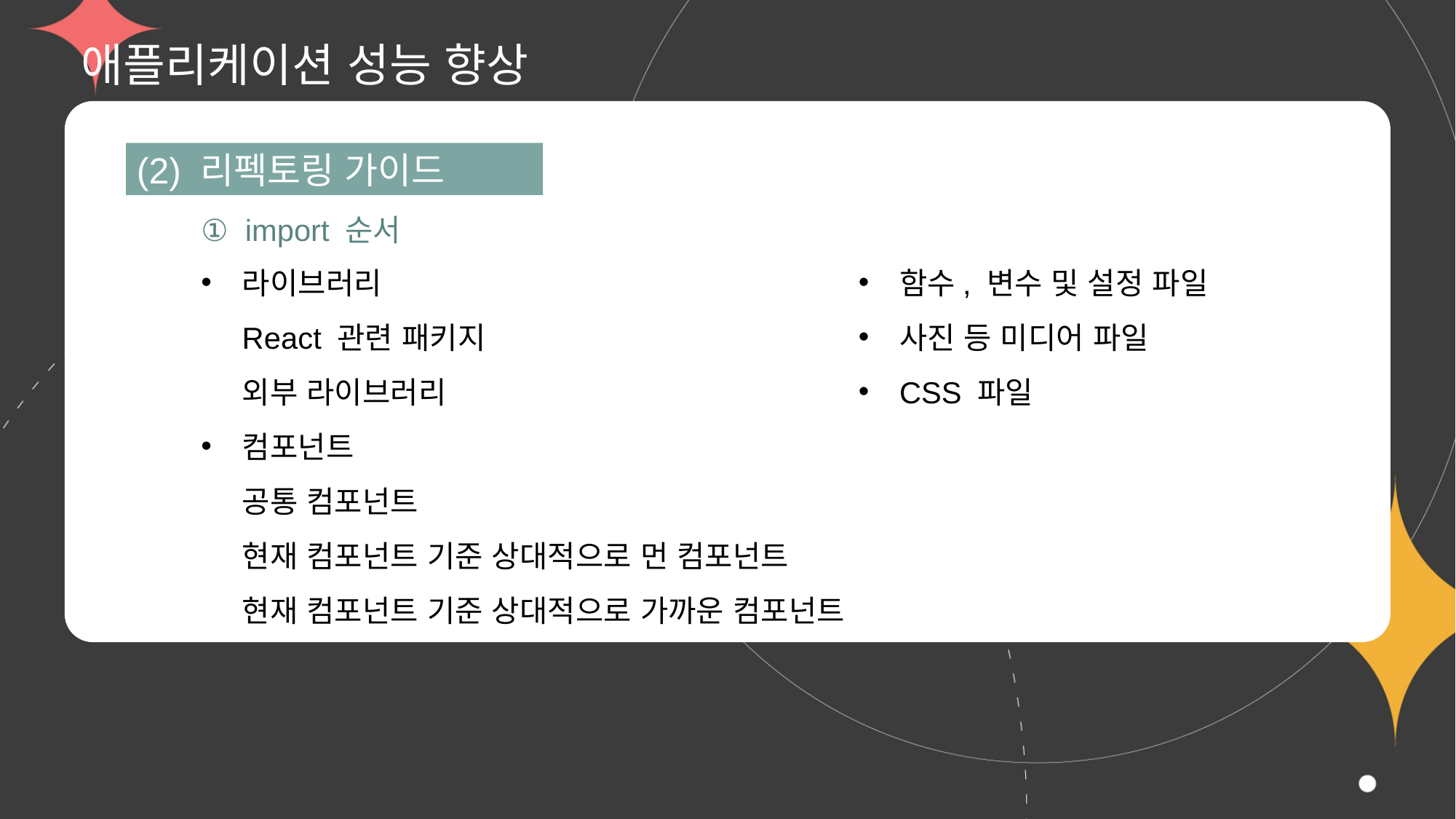

# 애플리케이션 성능 향상
(2) 리펙토링 가이드
①  import 순서
라이브러리
React 관련 패키지
외부 라이브러리
컴포넌트
공통 컴포넌트
현재 컴포넌트 기준 상대적으로 먼 컴포넌트
현재 컴포넌트 기준 상대적으로 가까운 컴포넌트
함수, 변수 및 설정 파일
사진 등 미디어 파일
CSS 파일